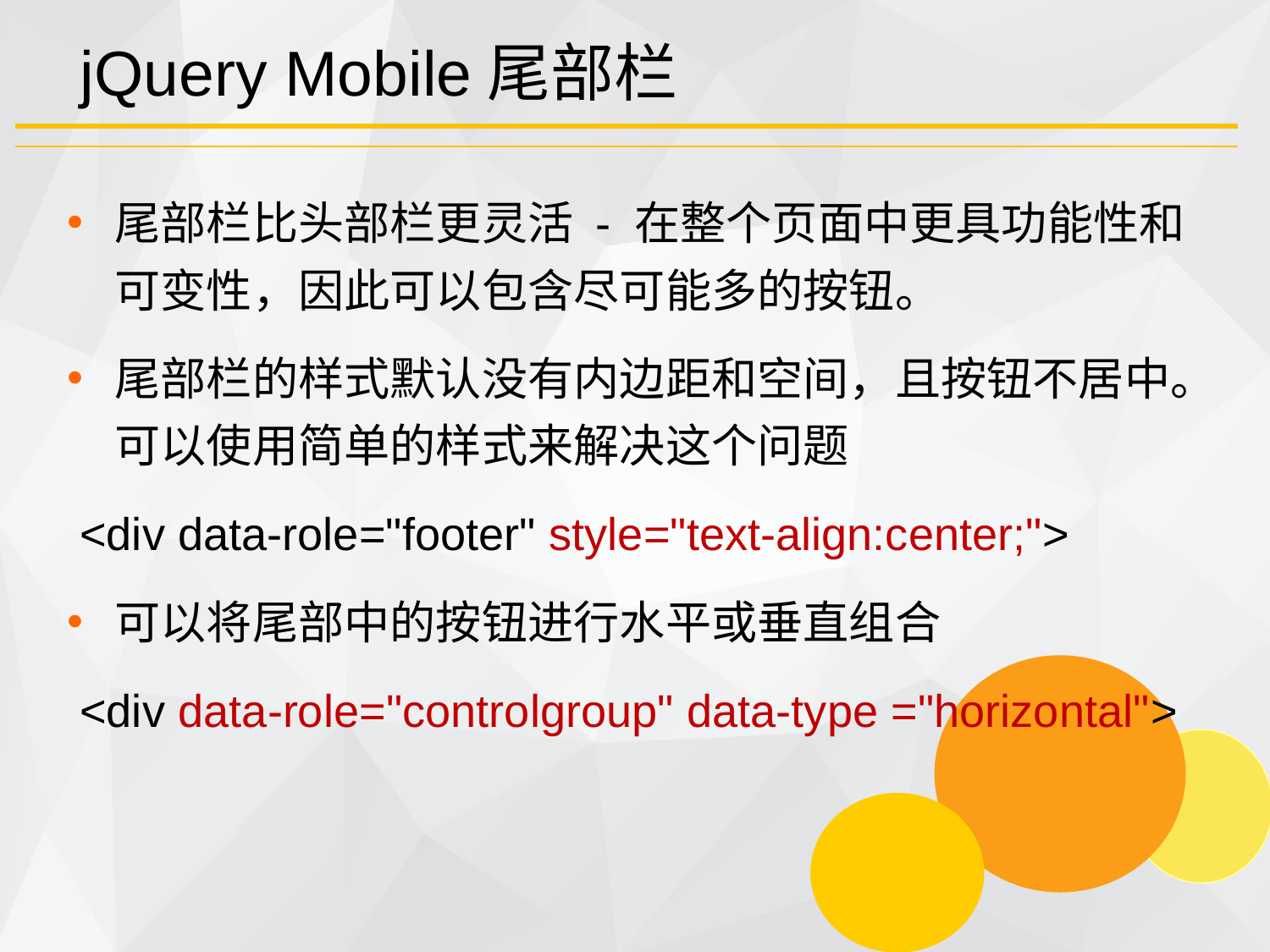

# jQuery Mobile尾部栏
尾部栏比头部栏更灵活 - 在整个页面中更具功能性和可变性，因此可以包含尽可能多的按钮。
尾部栏的样式默认没有内边距和空间，且按钮不居中。可以使用简单的样式来解决这个问题
 <div data-role="footer" style="text-align:center;">
可以将尾部中的按钮进行水平或垂直组合
 <div data-role="controlgroup" data-type ="horizontal">